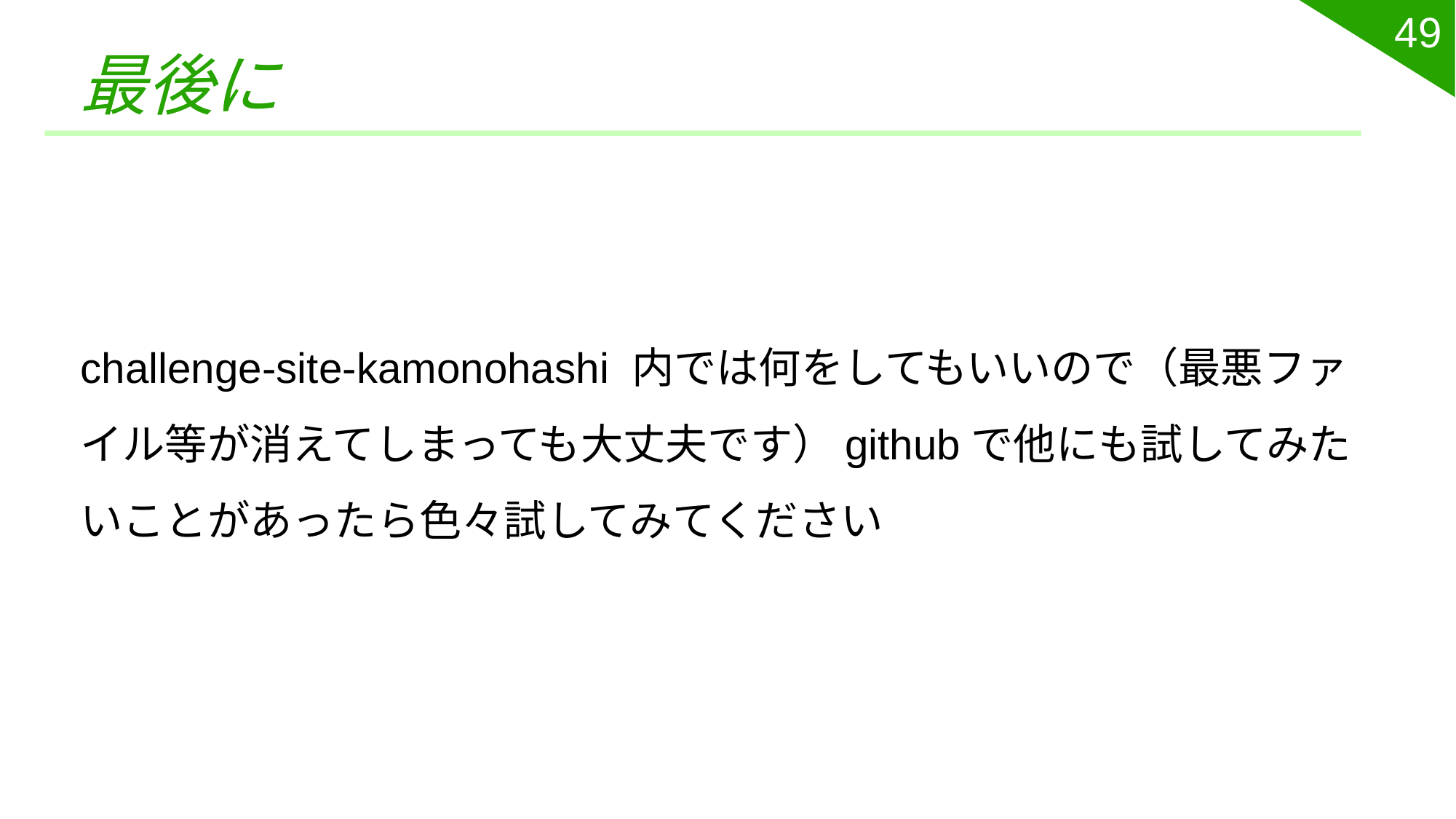

49
# 最後に
challenge-site-kamonohashi 内では何をしてもいいので（最悪ファイル等が消えてしまっても大丈夫です）githubで他にも試してみたいことがあったら色々試してみてください